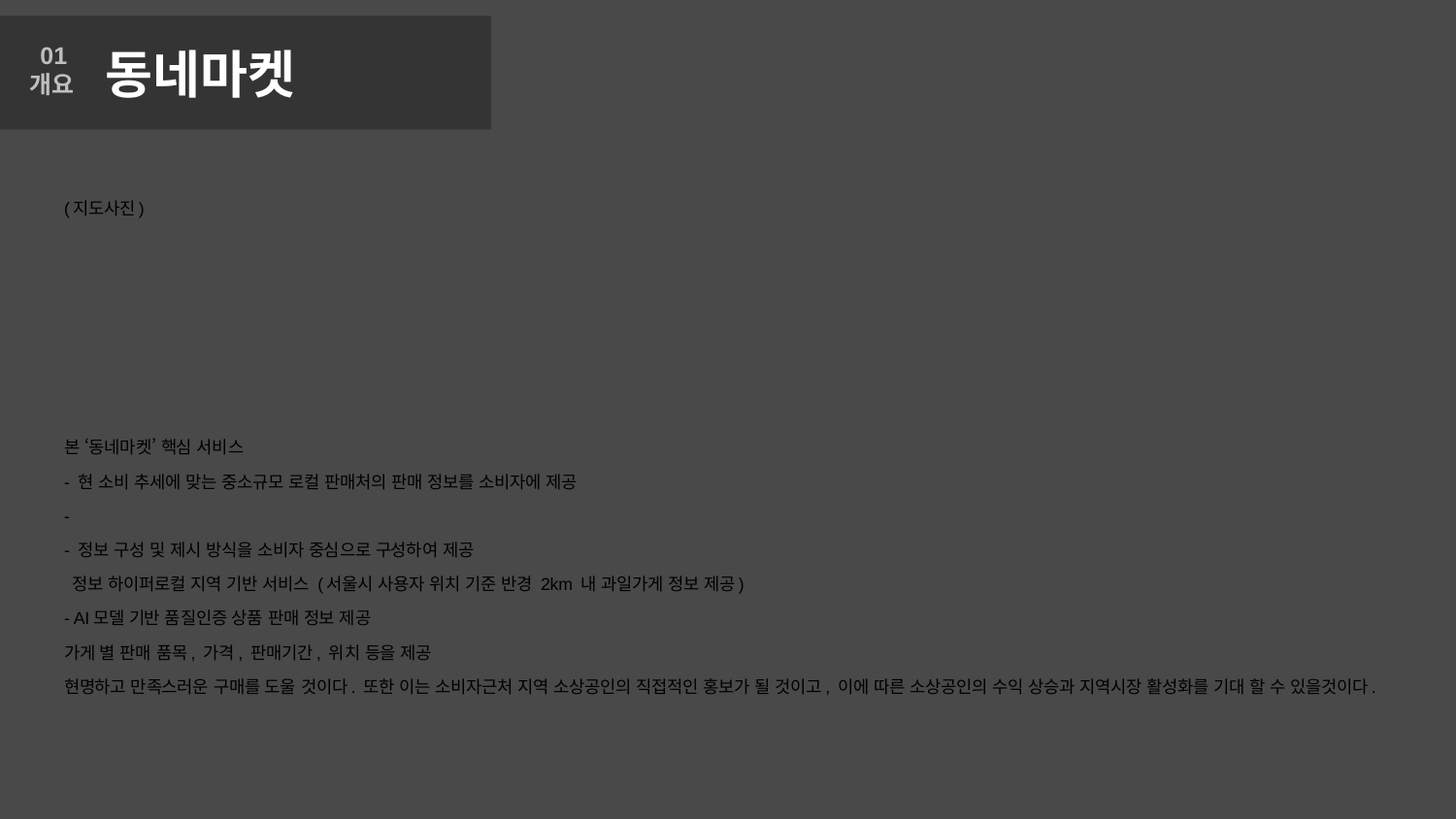

# 동네마켓
01
개요
(지도사진)

본 ‘동네마켓’ 핵심 서비스
- 현 소비 추세에 맞는 중소규모 로컬 판매처의 판매 정보를 소비자에 제공
-
- 정보 구성 및 제시 방식을 소비자 중심으로 구성하여 제공
 정보 하이퍼로컬 지역 기반 서비스 (서울시 사용자 위치 기준 반경 2km 내 과일가게 정보 제공)
- AI모델 기반 품질인증 상품 판매 정보 제공
가게 별 판매 품목, 가격, 판매기간, 위치 등을 제공
현명하고 만족스러운 구매를 도울 것이다. 또한 이는 소비자근처 지역 소상공인의 직접적인 홍보가 될 것이고, 이에 따른 소상공인의 수익 상승과 지역시장 활성화를 기대 할 수 있을것이다.